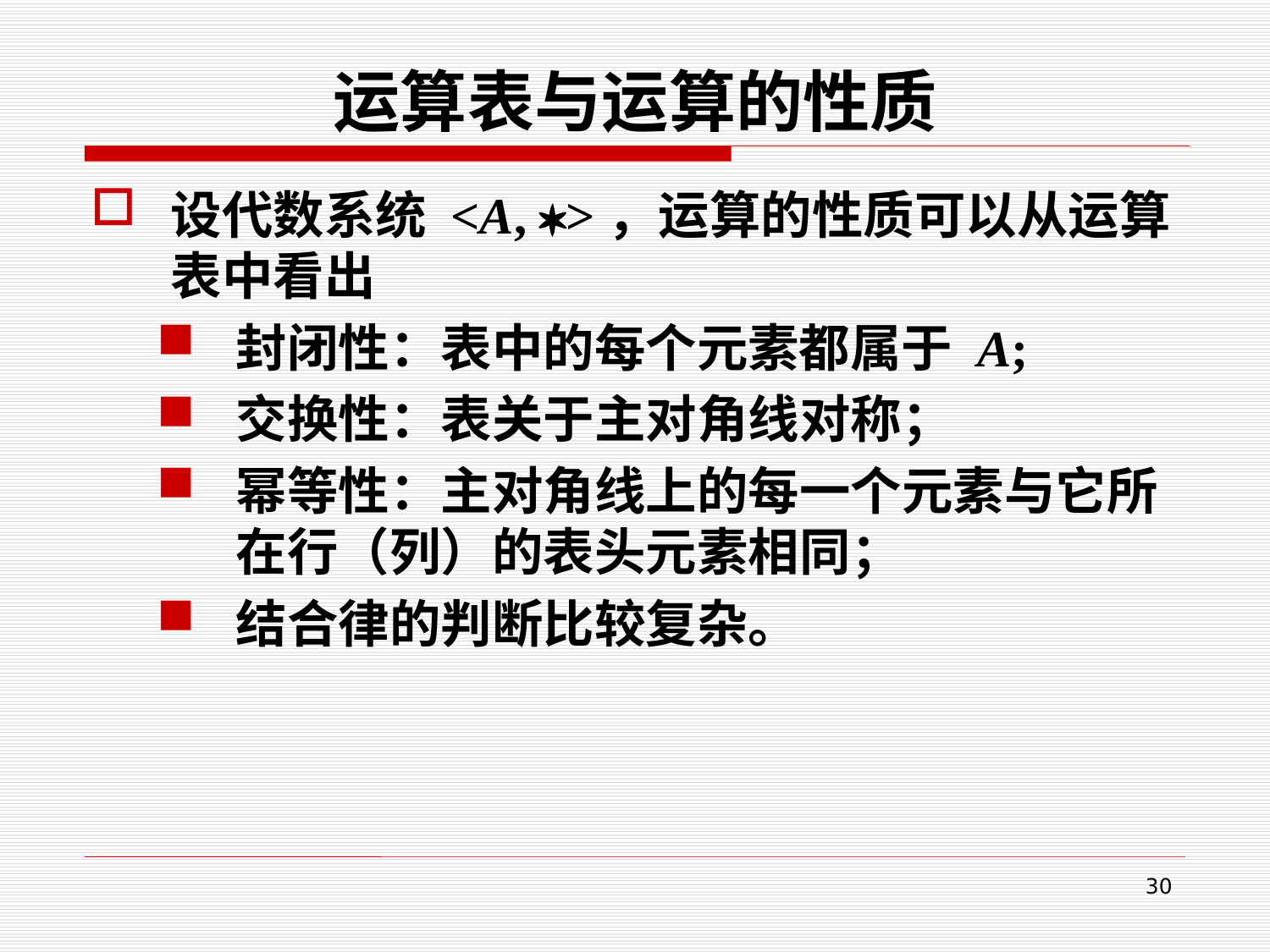

# 运算表与运算的性质
设代数系统 <A, ∗>，运算的性质可以从运算表中看出
封闭性：表中的每个元素都属于 A;
交换性：表关于主对角线对称；
幂等性：主对角线上的每一个元素与它所在行（列）的表头元素相同；
结合律的判断比较复杂。
30